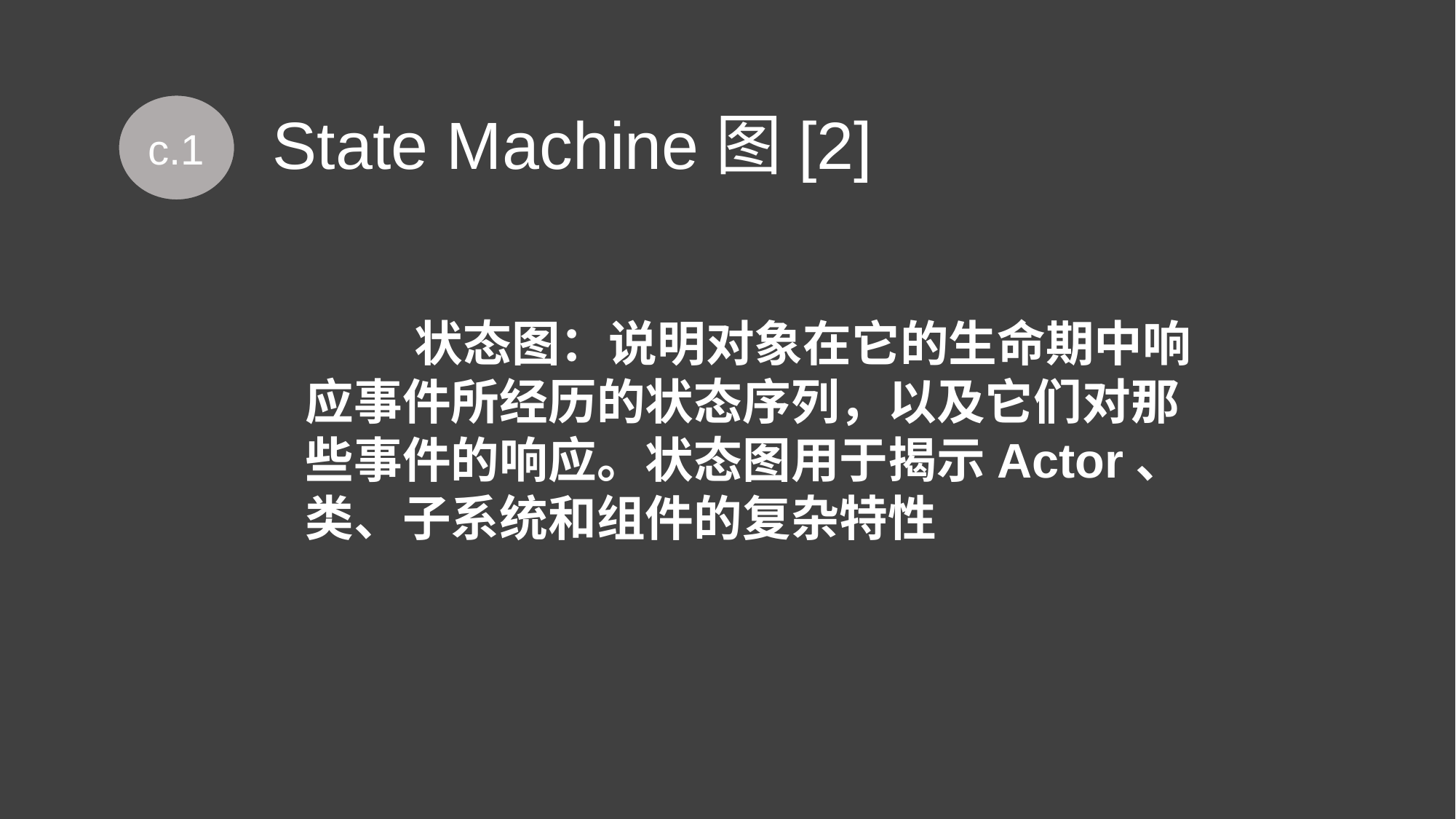

# State Machine图[2]
c.1
	状态图：说明对象在它的生命期中响应事件所经历的状态序列，以及它们对那些事件的响应。状态图用于揭示Actor、类、子系统和组件的复杂特性